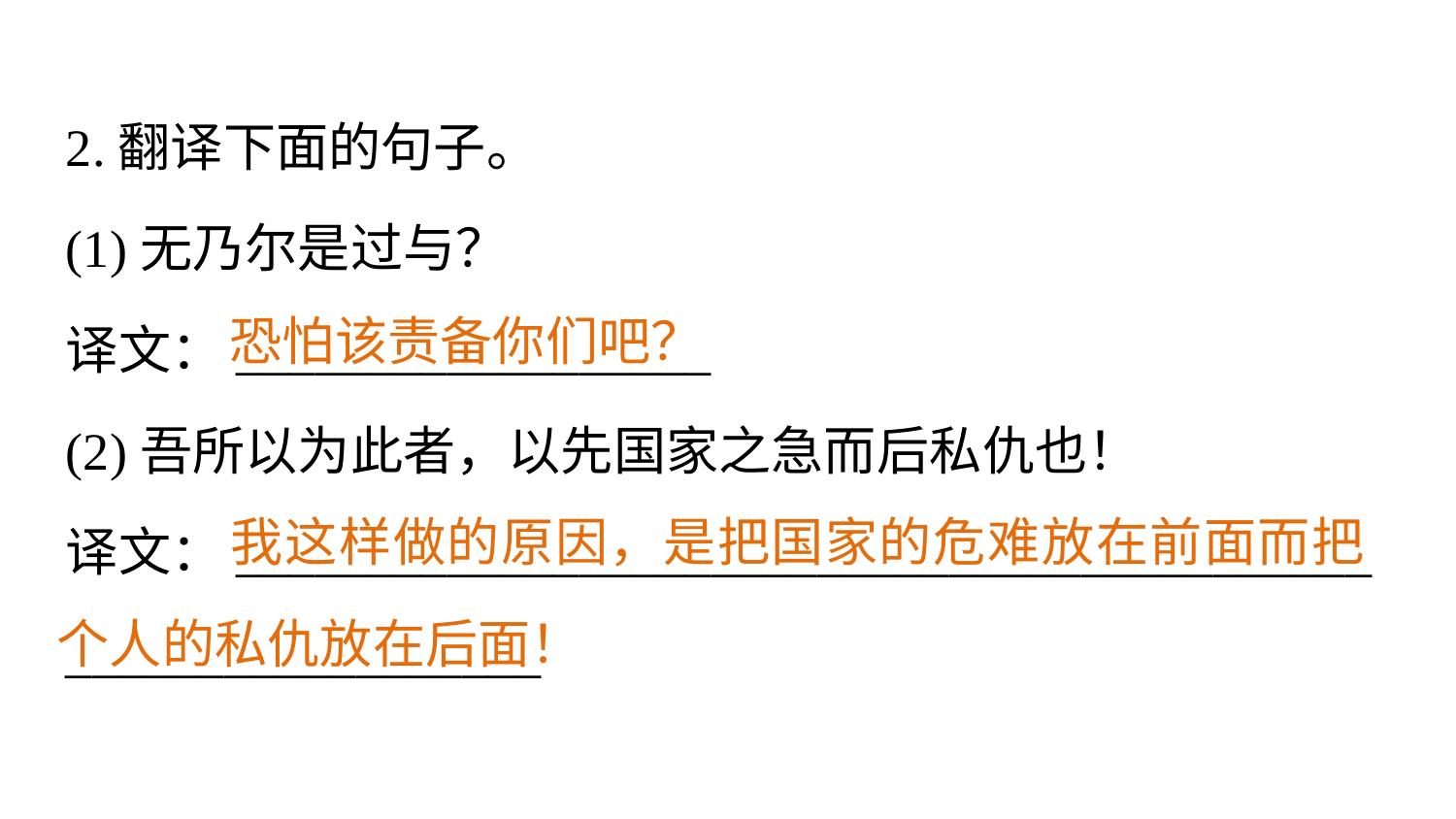

2.翻译下面的句子。
(1)无乃尔是过与？
译文：__________________
(2)吾所以为此者，以先国家之急而后私仇也！
译文：___________________________________________
__________________
恐怕该责备你们吧？
            我这样做的原因，是把国家的危难放在前面而把个人的私仇放在后面！